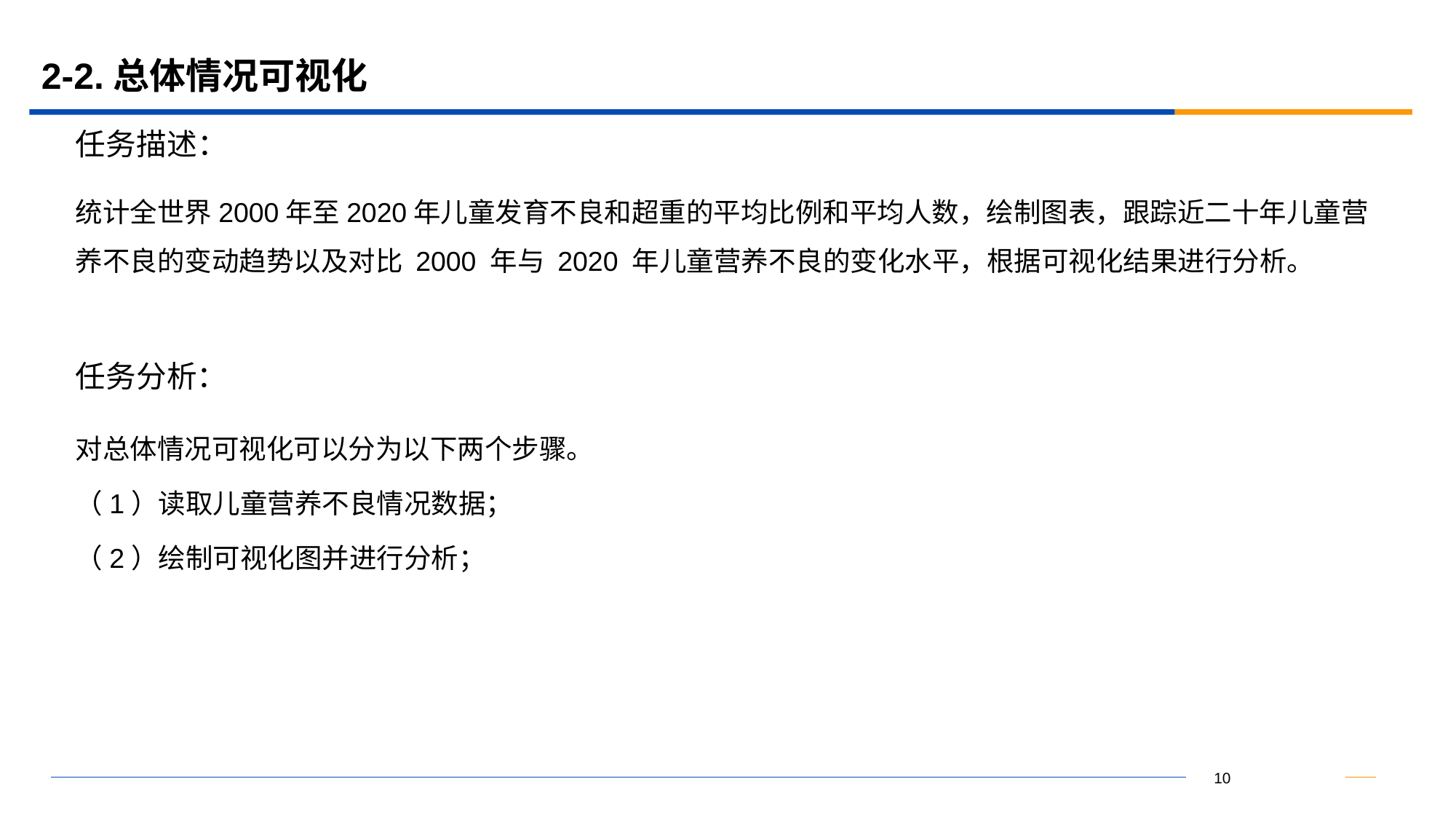

# 2-2.总体情况可视化
任务描述：
统计全世界2000年至2020年儿童发育不良和超重的平均比例和平均人数，绘制图表，跟踪近二十年儿童营养不良的变动趋势以及对比 2000 年与 2020 年儿童营养不良的变化水平，根据可视化结果进行分析。

任务分析：
对总体情况可视化可以分为以下两个步骤。
（1）读取儿童营养不良情况数据；
（2）绘制可视化图并进行分析；